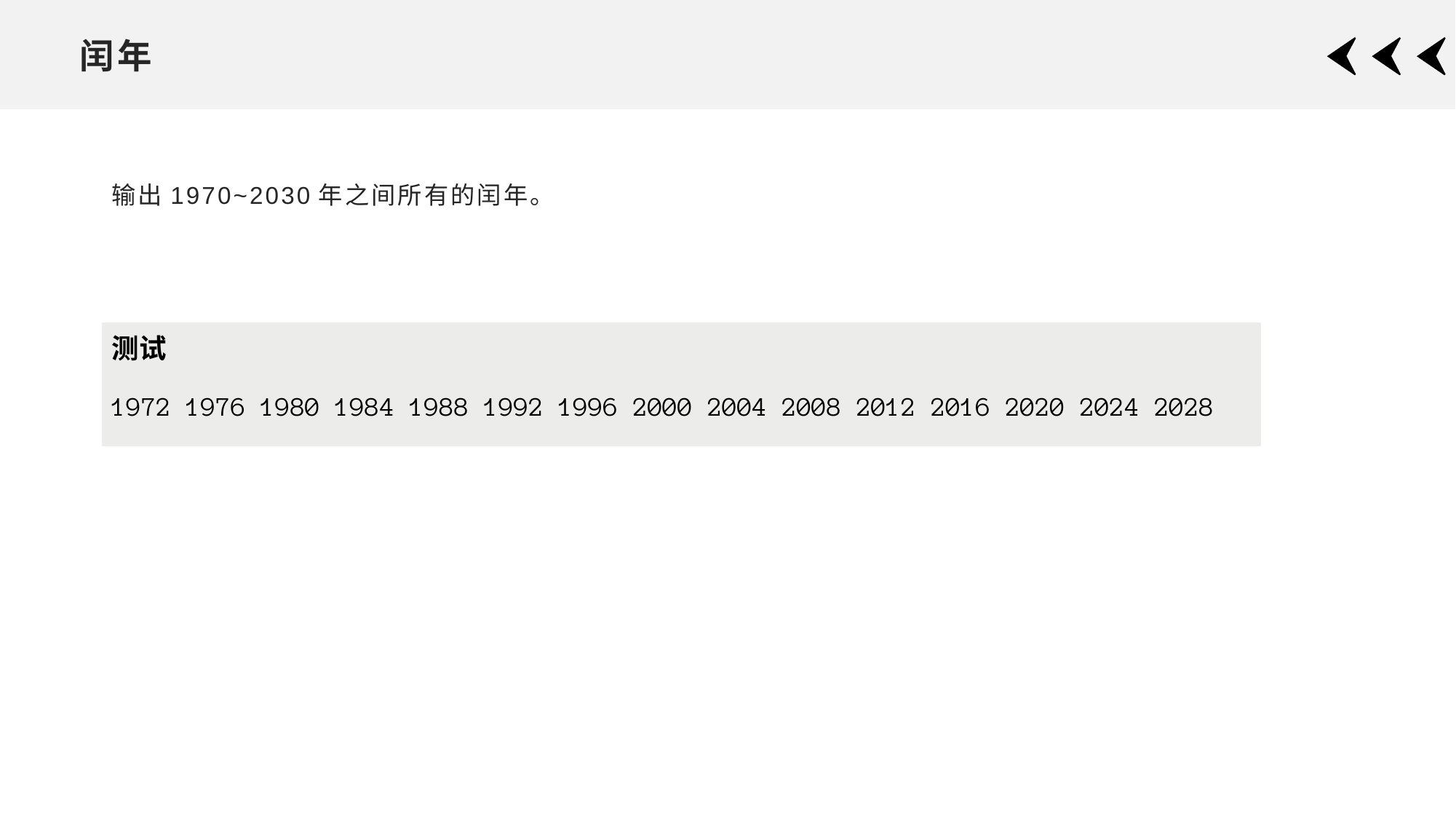

# 闰年
输出1970~2030年之间所有的闰年。
| 测试 1972 1976 1980 1984 1988 1992 1996 2000 2004 2008 2012 2016 2020 2024 2028 |
| --- |